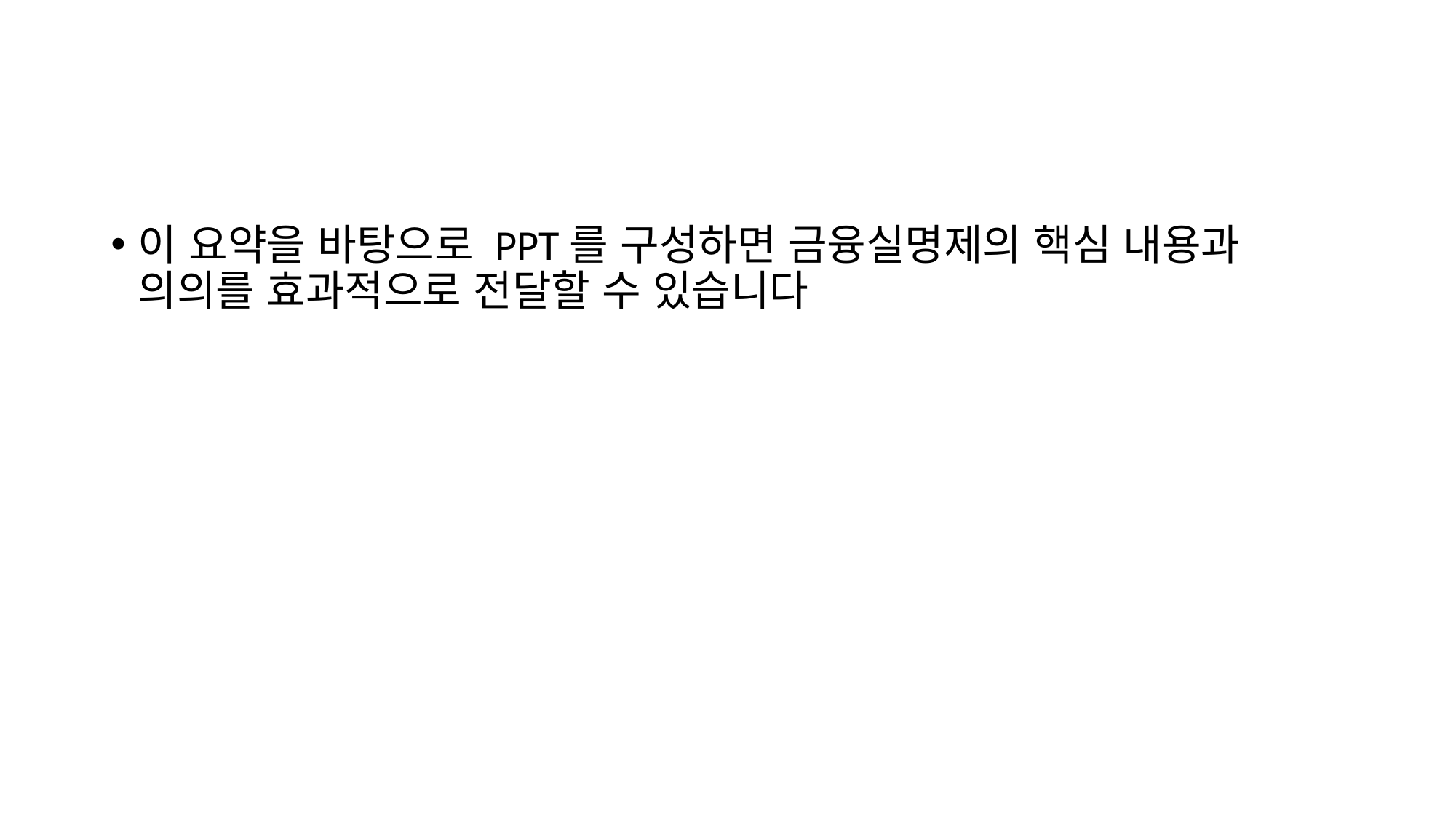

#
이 요약을 바탕으로 PPT를 구성하면 금융실명제의 핵심 내용과 의의를 효과적으로 전달할 수 있습니다